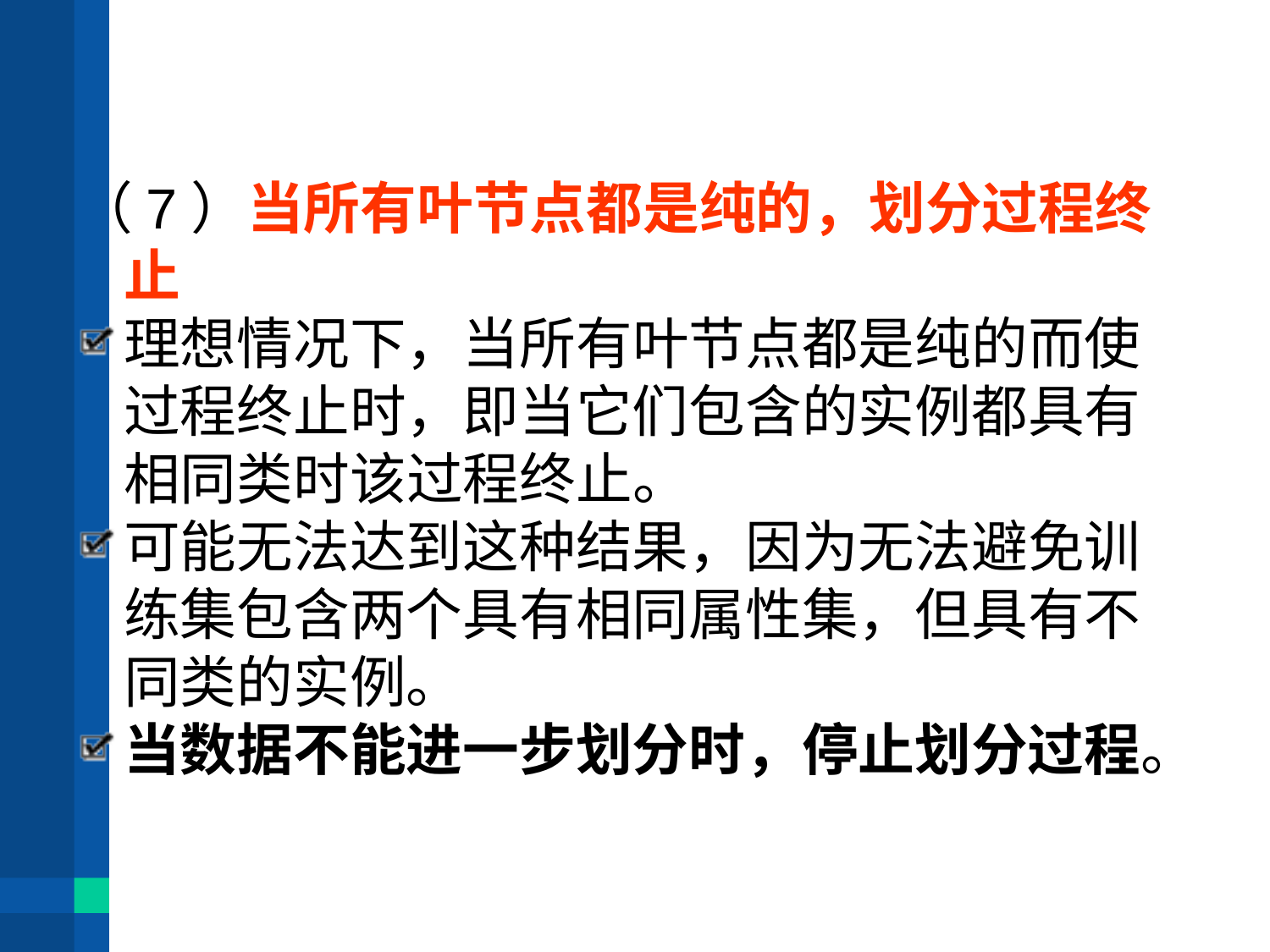

（7）当所有叶节点都是纯的，划分过程终止
理想情况下，当所有叶节点都是纯的而使过程终止时，即当它们包含的实例都具有相同类时该过程终止。
可能无法达到这种结果，因为无法避免训练集包含两个具有相同属性集，但具有不同类的实例。
当数据不能进一步划分时，停止划分过程。